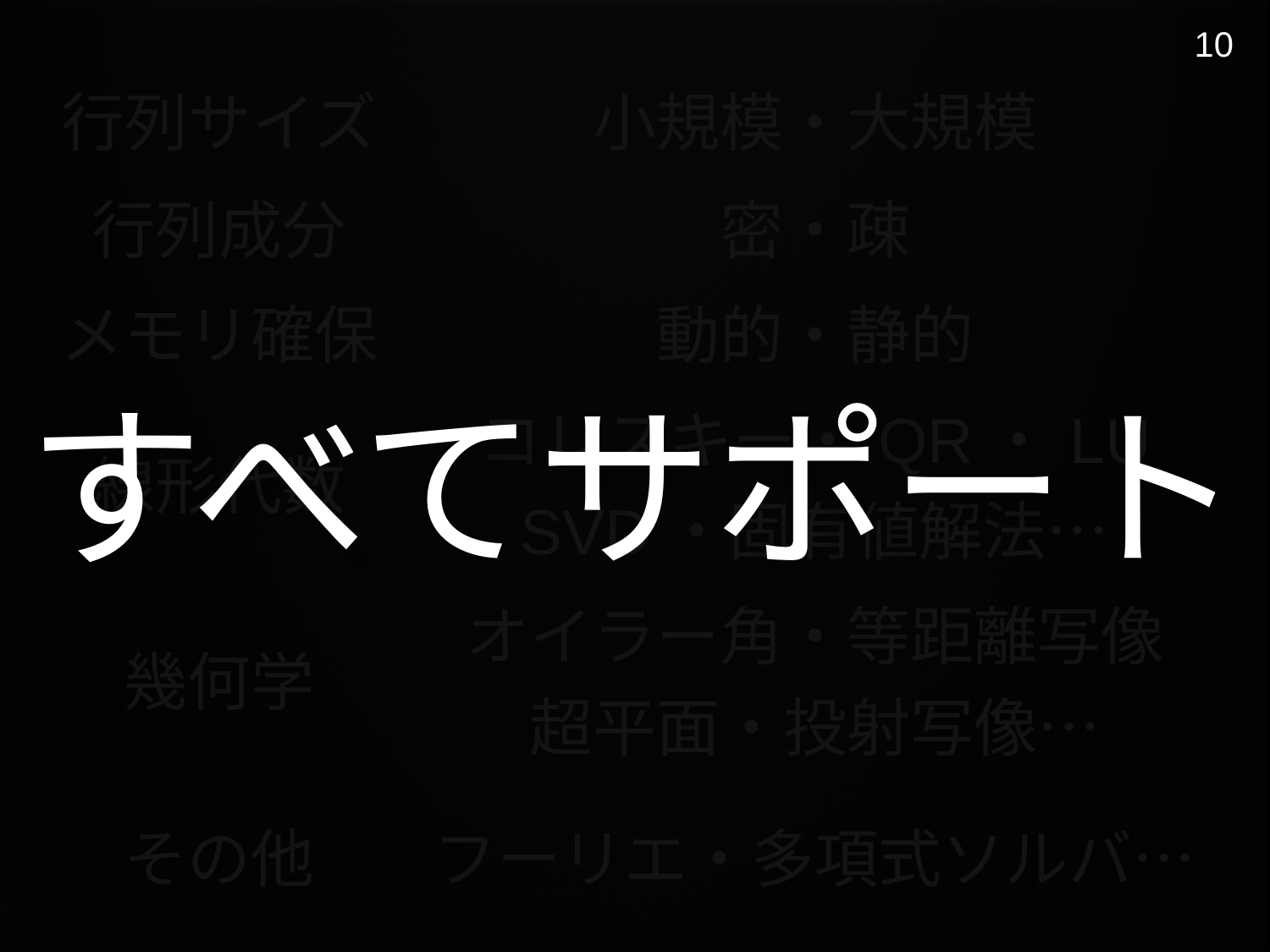

すべてサポート
10
| 行列サイズ | 小規模・大規模 |
| --- | --- |
| 行列成分 | 密・疎 |
| メモリ確保 | 動的・静的 |
| 線形代数 | コレスキー・QR・LU SVD・固有値解法… |
| 幾何学 | オイラー角・等距離写像 超平面・投射写像… |
| その他 | フーリエ・多項式ソルバ… |